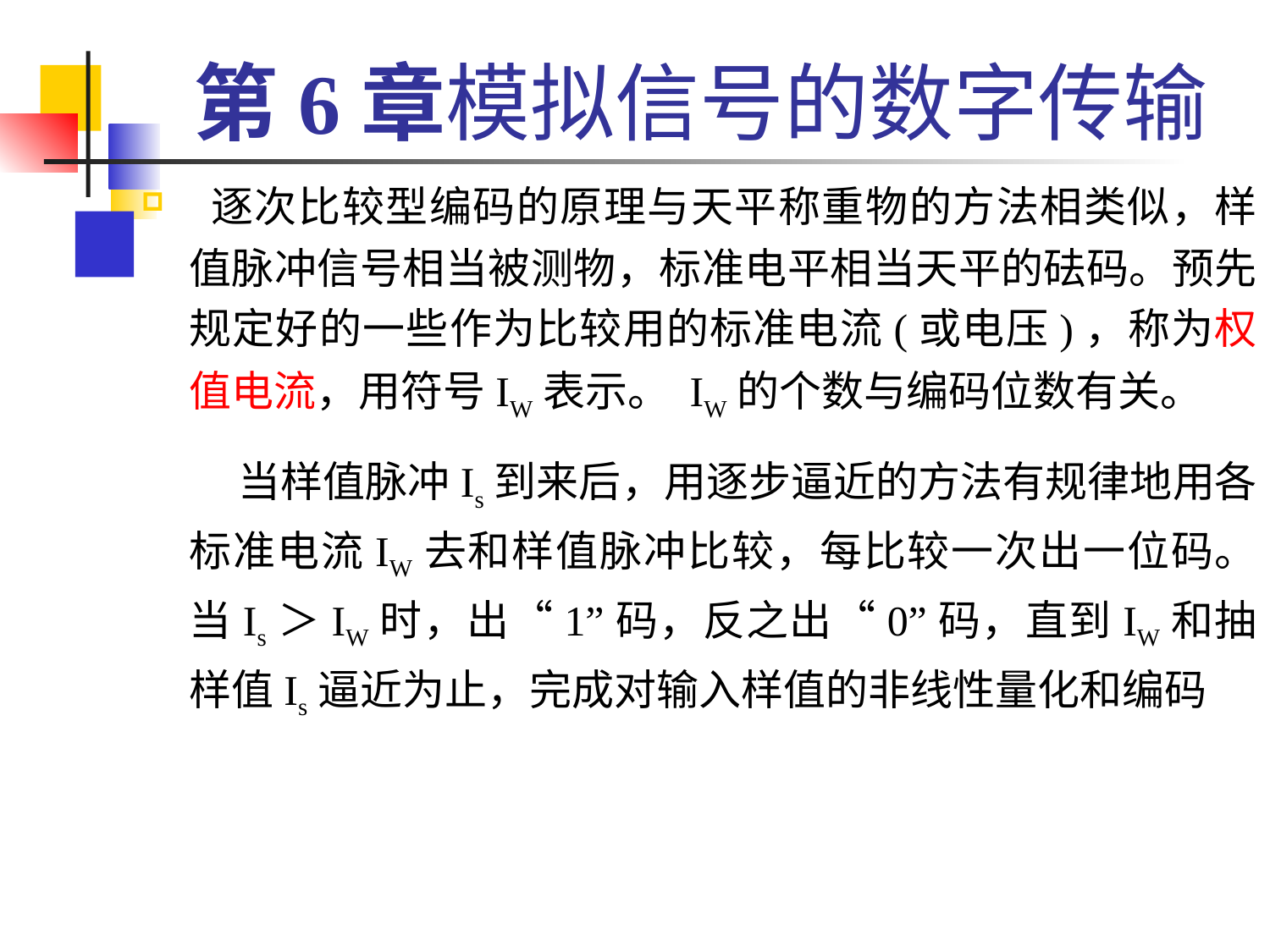

# 第6章模拟信号的数字传输
 逐次比较型编码的原理与天平称重物的方法相类似，样值脉冲信号相当被测物，标准电平相当天平的砝码。预先规定好的一些作为比较用的标准电流(或电压)，称为权值电流，用符号IW表示。 IW的个数与编码位数有关。
         当样值脉冲Is到来后，用逐步逼近的方法有规律地用各标准电流IW去和样值脉冲比较，每比较一次出一位码。当Is＞IW时，出“1”码，反之出“0”码，直到IW和抽样值Is逼近为止，完成对输入样值的非线性量化和编码